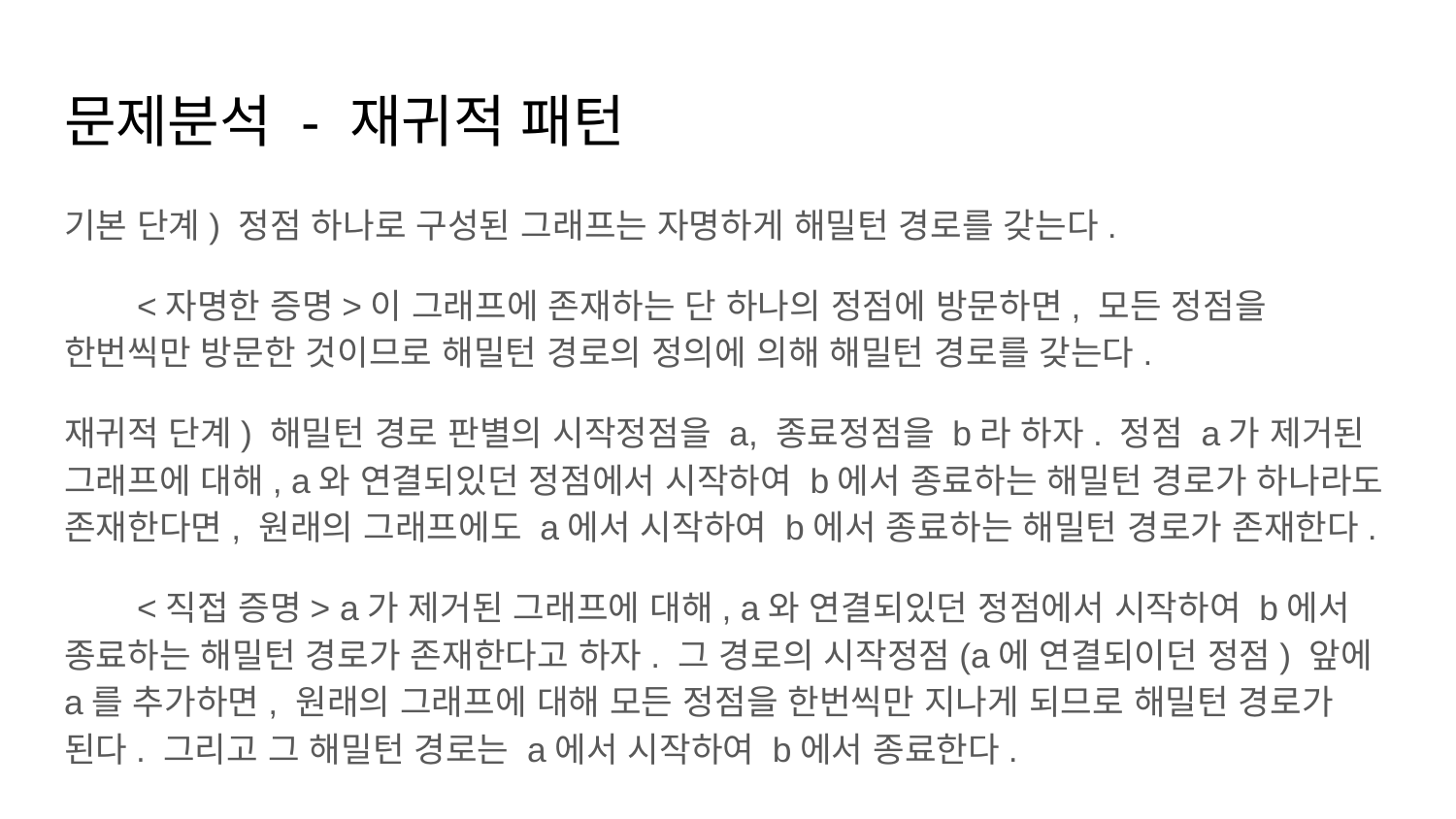

# 문제분석 - 재귀적 패턴
기본 단계) 정점 하나로 구성된 그래프는 자명하게 해밀턴 경로를 갖는다.
<자명한 증명>이 그래프에 존재하는 단 하나의 정점에 방문하면, 모든 정점을 한번씩만 방문한 것이므로 해밀턴 경로의 정의에 의해 해밀턴 경로를 갖는다.
재귀적 단계) 해밀턴 경로 판별의 시작정점을 a, 종료정점을 b라 하자. 정점 a가 제거된 그래프에 대해, a와 연결되있던 정점에서 시작하여 b에서 종료하는 해밀턴 경로가 하나라도 존재한다면, 원래의 그래프에도 a에서 시작하여 b에서 종료하는 해밀턴 경로가 존재한다.
<직접 증명> a가 제거된 그래프에 대해, a와 연결되있던 정점에서 시작하여 b에서 종료하는 해밀턴 경로가 존재한다고 하자. 그 경로의 시작정점(a에 연결되이던 정점) 앞에 a를 추가하면, 원래의 그래프에 대해 모든 정점을 한번씩만 지나게 되므로 해밀턴 경로가 된다. 그리고 그 해밀턴 경로는 a에서 시작하여 b에서 종료한다.